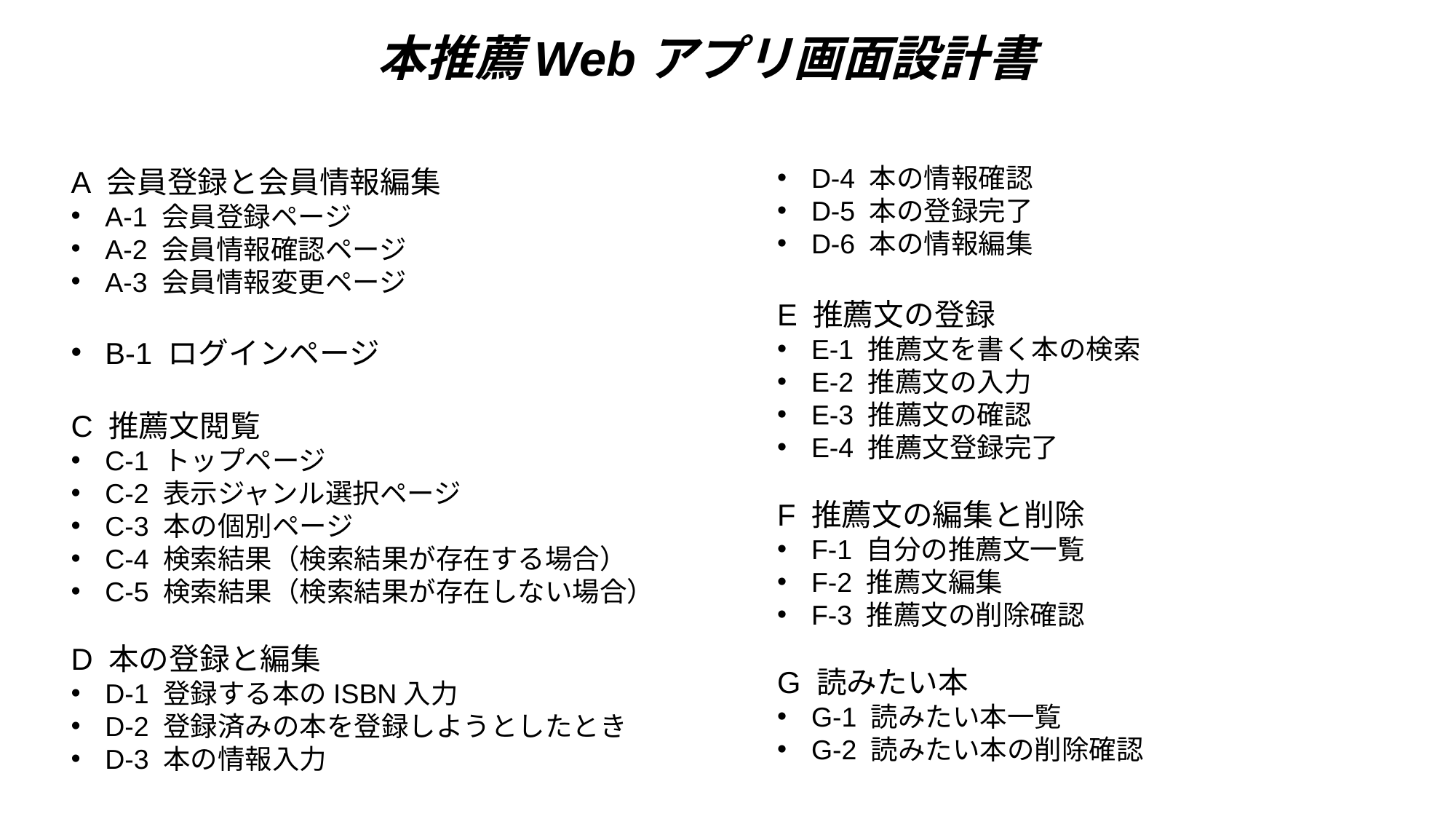

本推薦Webアプリ画面設計書
D-4 本の情報確認
D-5 本の登録完了
D-6 本の情報編集

E 推薦文の登録
E-1 推薦文を書く本の検索
E-2 推薦文の入力
E-3 推薦文の確認
E-4 推薦文登録完了

F 推薦文の編集と削除
F-1 自分の推薦文一覧
F-2 推薦文編集
F-3 推薦文の削除確認

G 読みたい本
G-1 読みたい本一覧
G-2 読みたい本の削除確認
A 会員登録と会員情報編集
A-1 会員登録ページ
A-2 会員情報確認ページ
A-3 会員情報変更ページ

B-1 ログインページ

C 推薦文閲覧
C-1 トップページ
C-2 表示ジャンル選択ページ
C-3 本の個別ページ
C-4 検索結果（検索結果が存在する場合）
C-5 検索結果（検索結果が存在しない場合）

D 本の登録と編集
D-1 登録する本のISBN入力
D-2 登録済みの本を登録しようとしたとき
D-3 本の情報入力